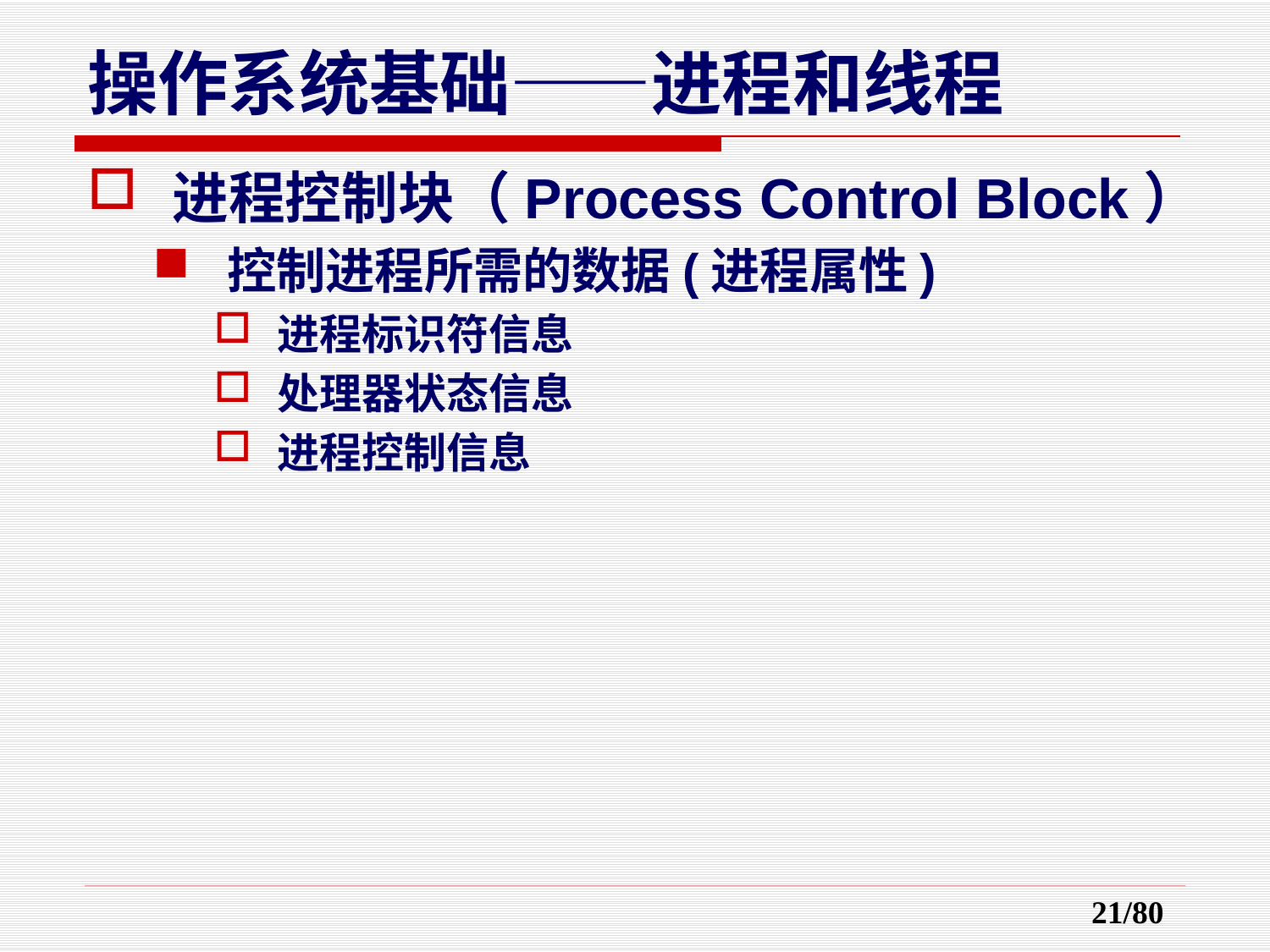

# 操作系统基础——进程和线程
进程控制块（Process Control Block）
控制进程所需的数据(进程属性)
进程标识符信息
处理器状态信息
进程控制信息